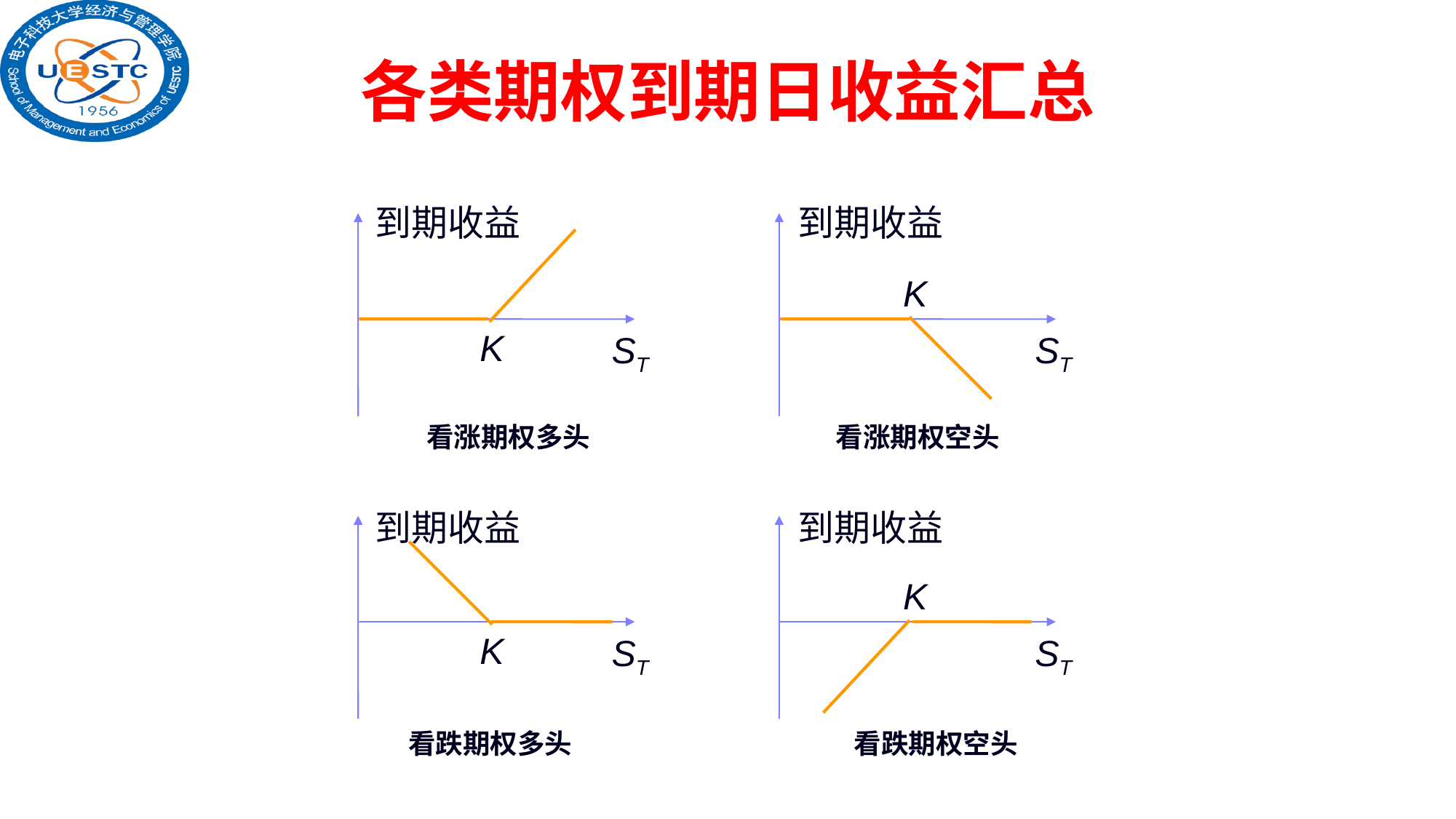

各类期权到期日收益汇总

到期收益

K
ST
看涨期权多头
到期收益

K

ST
看涨期权空头
到期收益

K
ST
看跌期权多头
到期收益

K

ST
看跌期权空头